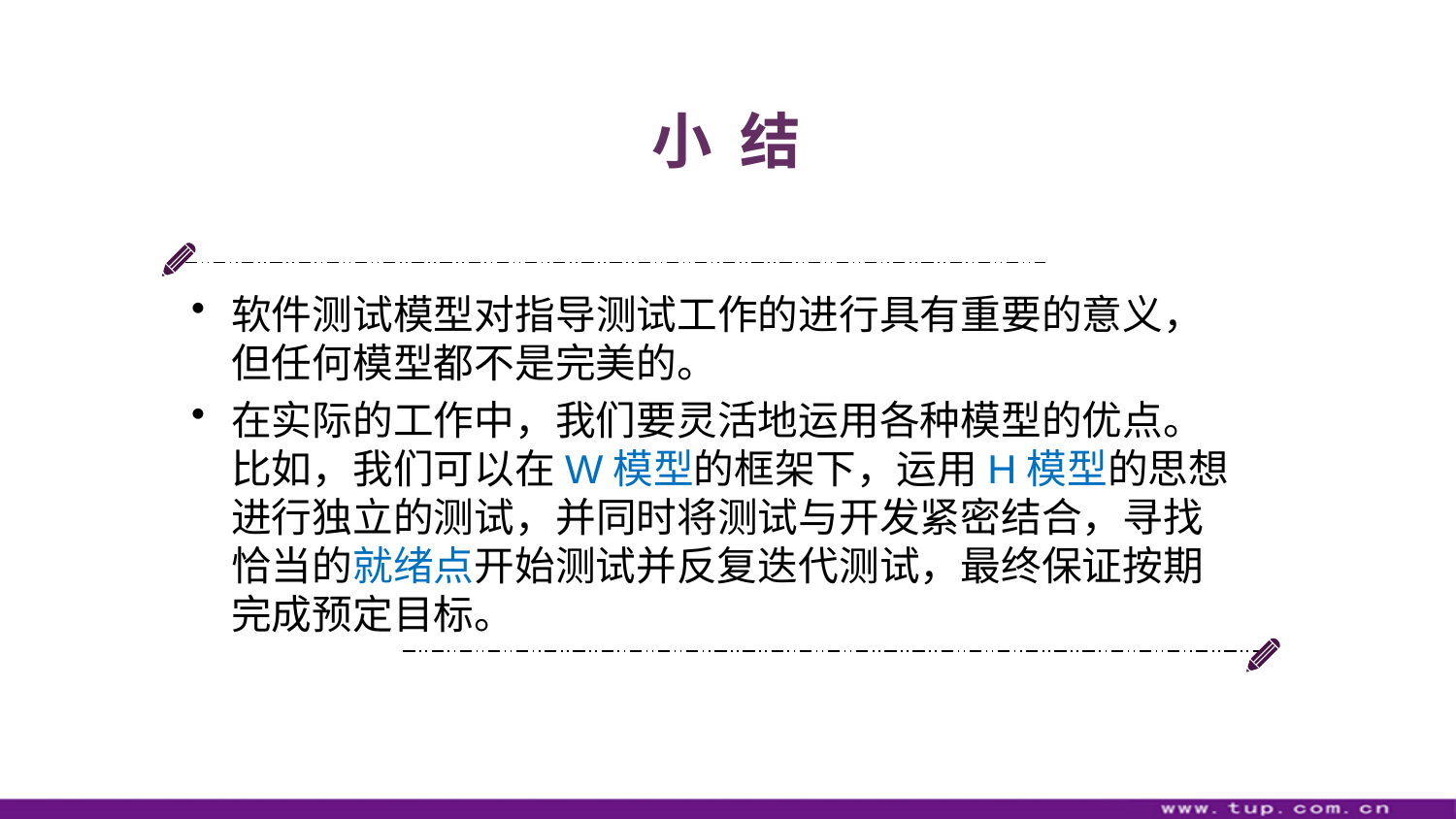

小  结

软件测试模型对指导测试工作的进行具有重要的意义，但任何模型都不是完美的。
在实际的工作中，我们要灵活地运用各种模型的优点。比如，我们可以在W模型的框架下，运用H模型的思想进行独立的测试，并同时将测试与开发紧密结合，寻找恰当的就绪点开始测试并反复迭代测试，最终保证按期完成预定目标。